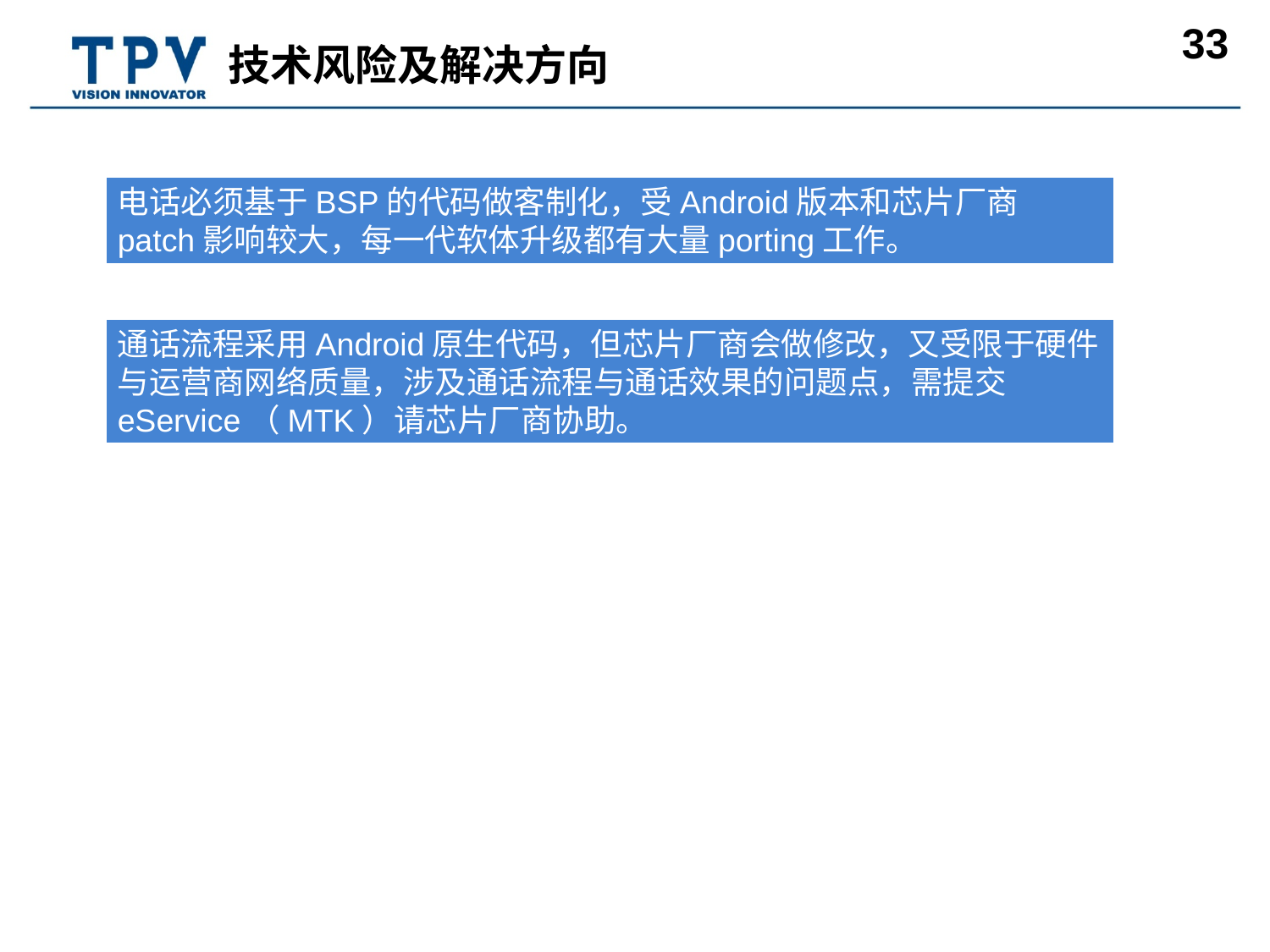

技术风险及解决方向
电话必须基于BSP的代码做客制化，受Android版本和芯片厂商patch影响较大，每一代软体升级都有大量porting工作。
通话流程采用Android原生代码，但芯片厂商会做修改，又受限于硬件与运营商网络质量，涉及通话流程与通话效果的问题点，需提交eService（MTK）请芯片厂商协助。